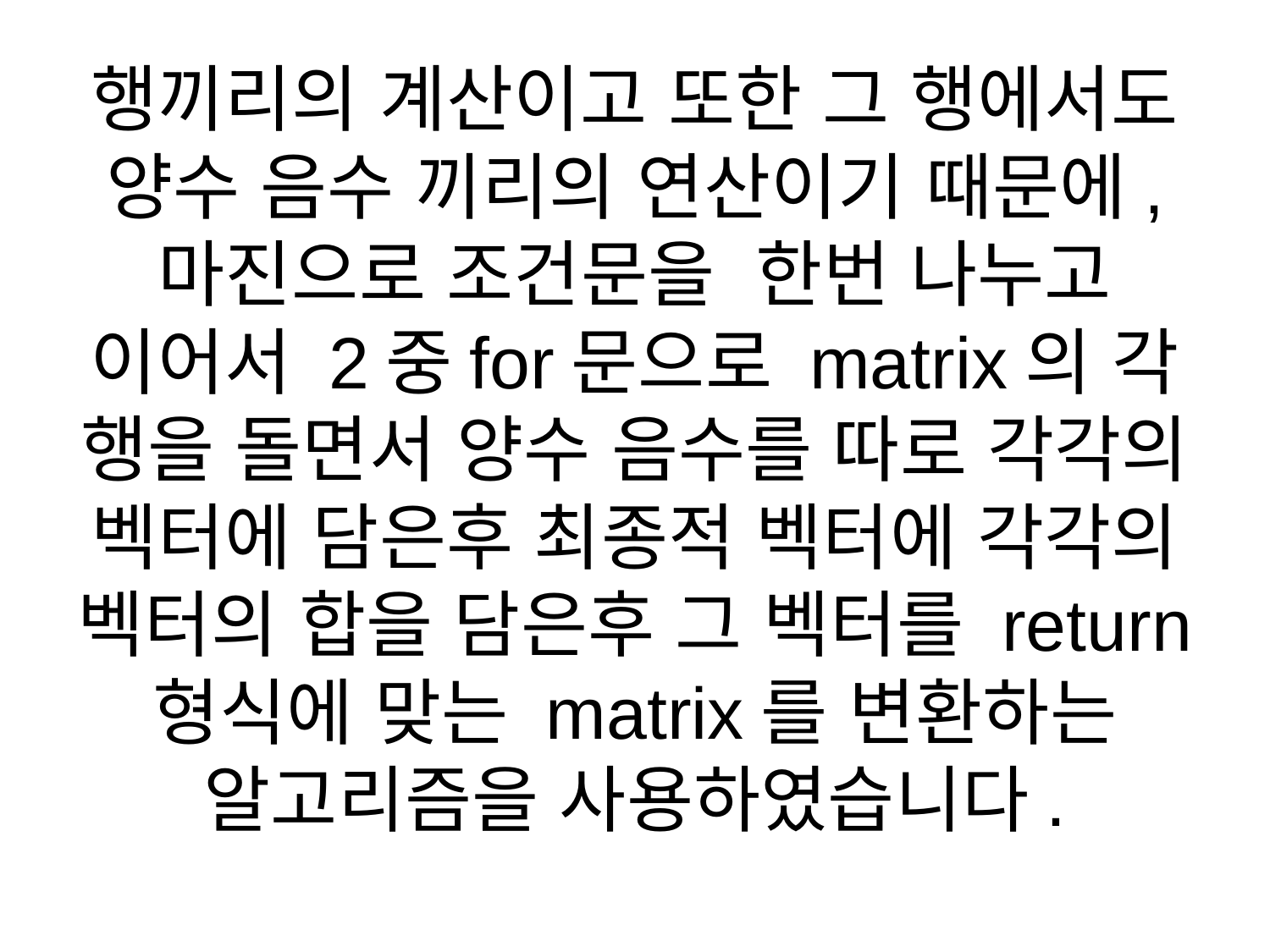

# 행끼리의 계산이고 또한 그 행에서도 양수 음수 끼리의 연산이기 때문에, 마진으로 조건문을  한번 나누고 이어서 2중for문으로 matrix의 각 행을 돌면서 양수 음수를 따로 각각의 벡터에 담은후 최종적 벡터에 각각의 벡터의 합을 담은후 그 벡터를 return 형식에 맞는 matrix를 변환하는 알고리즘을 사용하였습니다.